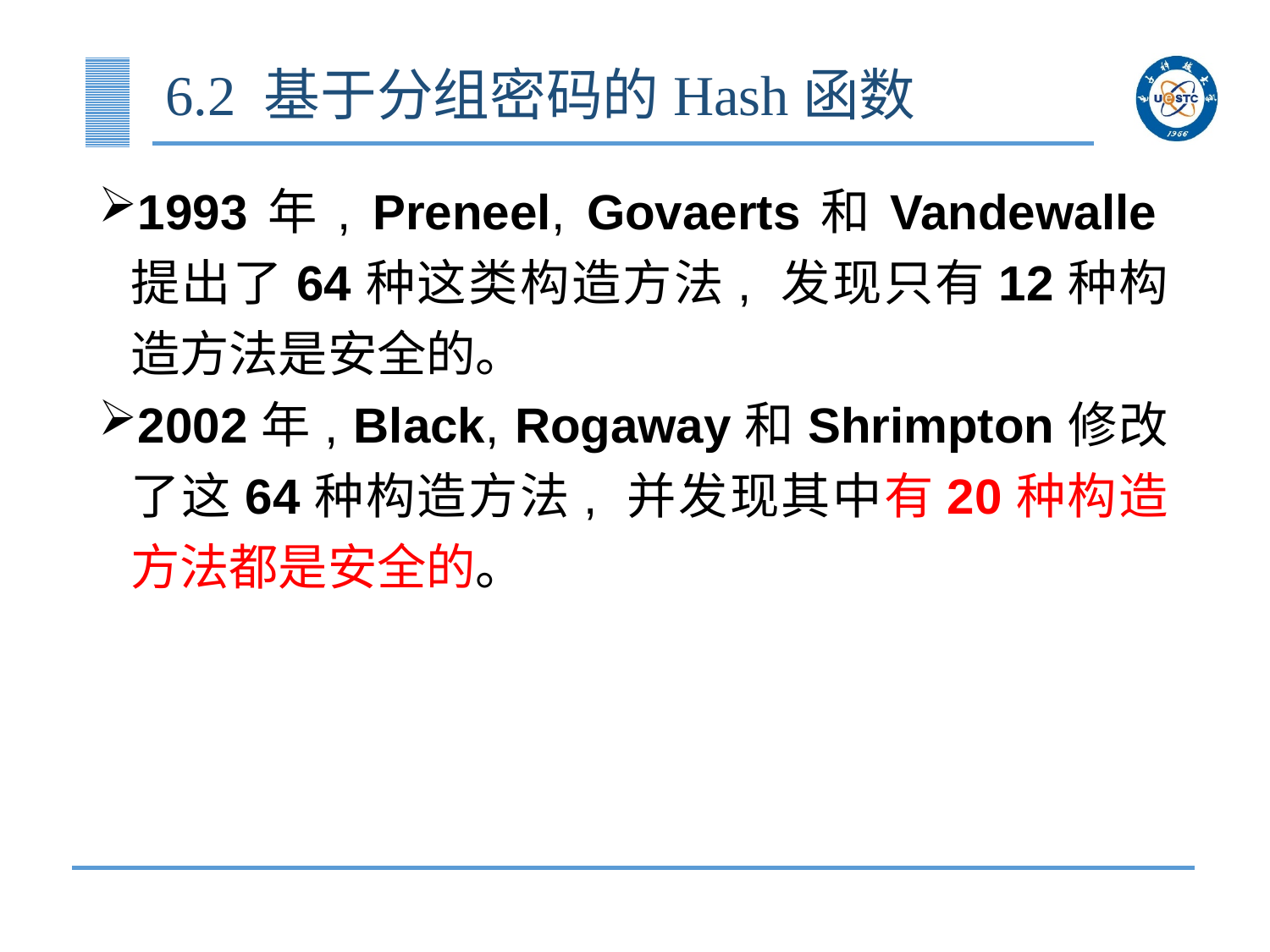

# 6.2 基于分组密码的Hash函数
1993年, Preneel, Govaerts和Vandewalle提出了64种这类构造方法, 发现只有12种构造方法是安全的。
2002年, Black, Rogaway和Shrimpton修改了这64种构造方法, 并发现其中有20种构造方法都是安全的。